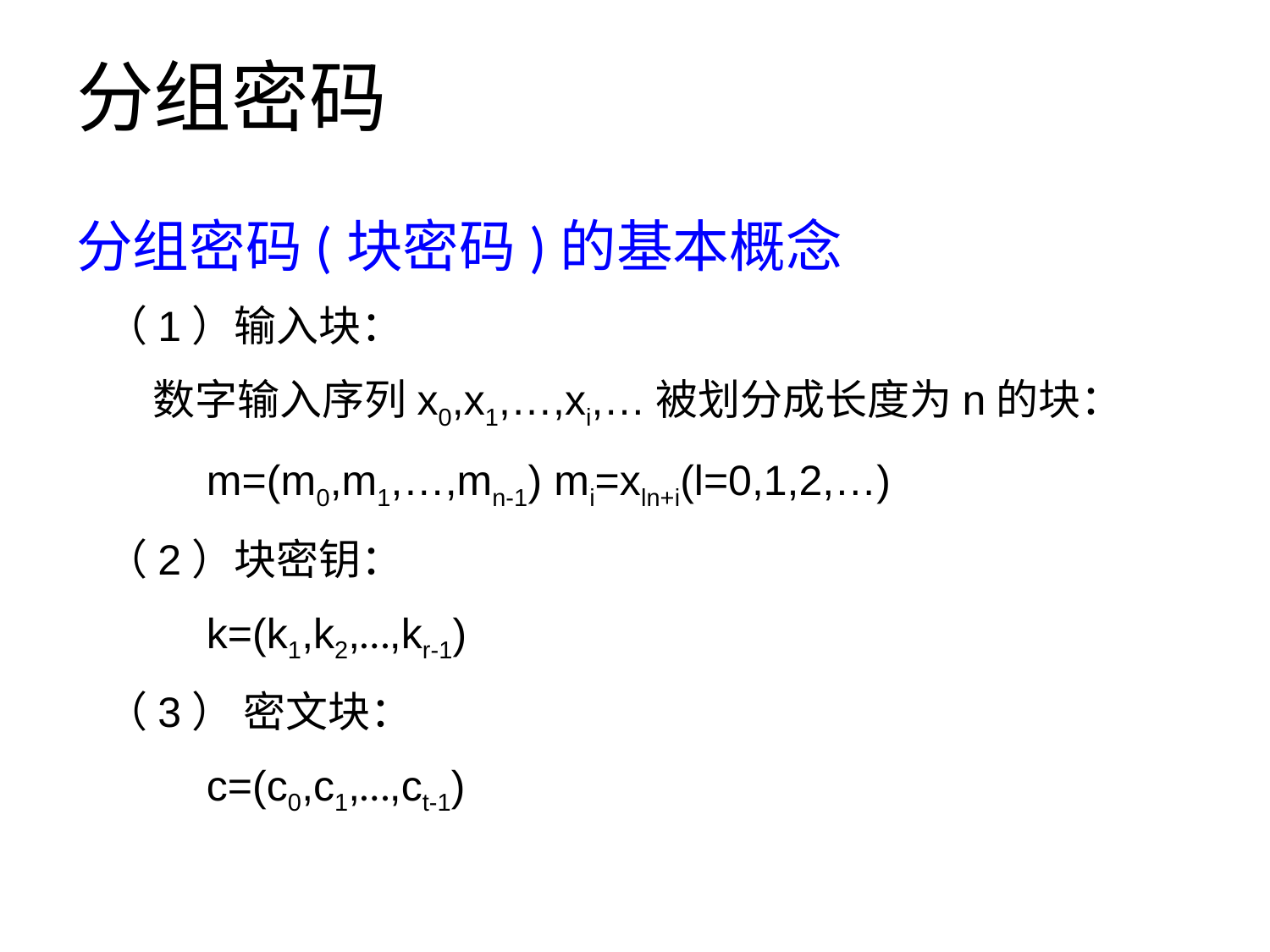

# 分组密码
分组密码(块密码)的基本概念
  （1）输入块：
       数字输入序列x0,x1,…,xi,…被划分成长度为n的块：
           m=(m0,m1,…,mn-1) mi=xln+i(l=0,1,2,…)
  （2）块密钥：
           k=(k1,k2,…,kr-1)
  （3） 密文块：
           c=(c0,c1,…,ct-1)